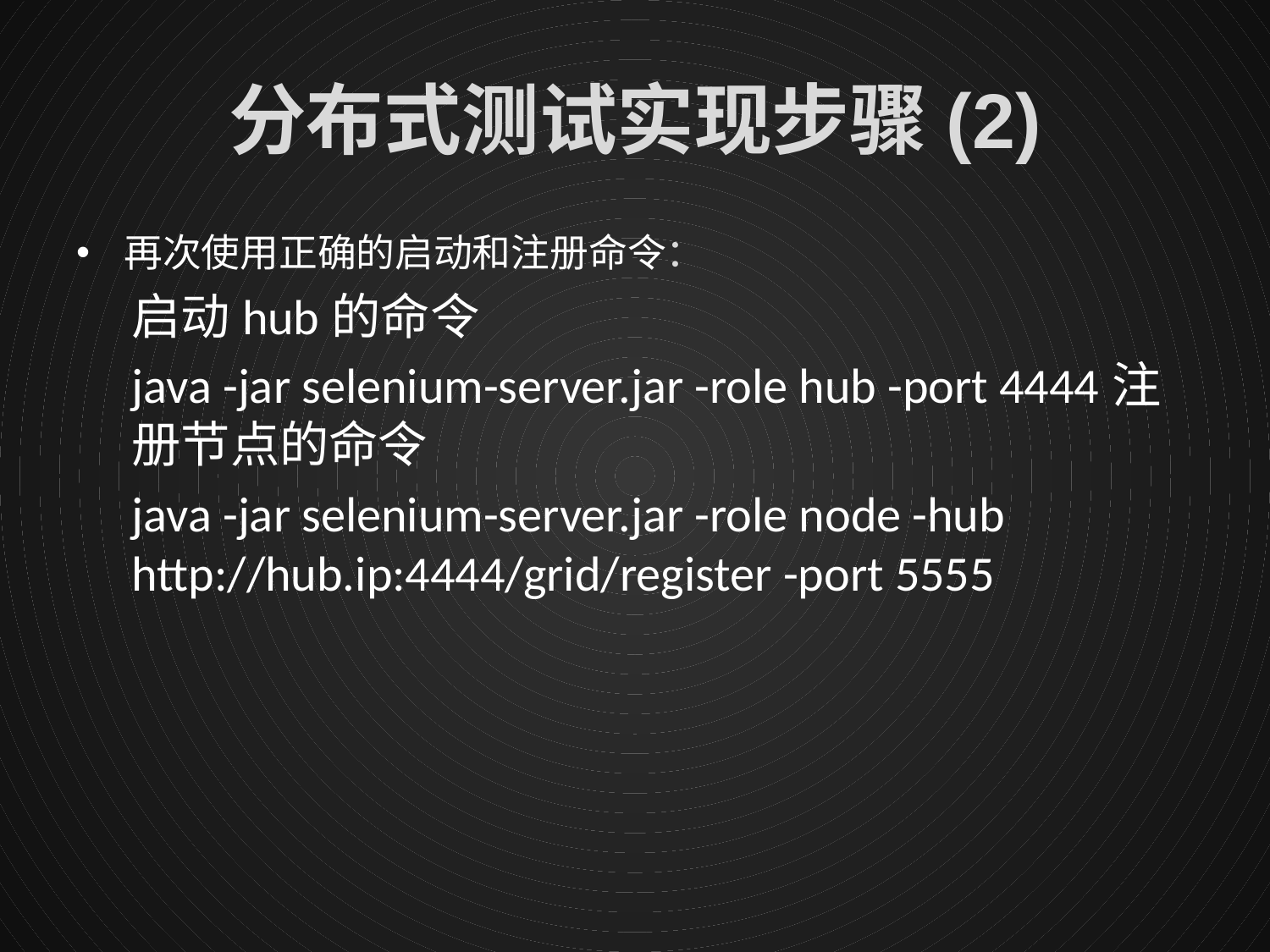

# 分布式测试实现步骤(2)
再次使用正确的启动和注册命令：
启动hub的命令
java -jar selenium-server.jar -role hub -port 4444注册节点的命令
java -jar selenium-server.jar -role node -hub http://hub.ip:4444/grid/register -port 5555